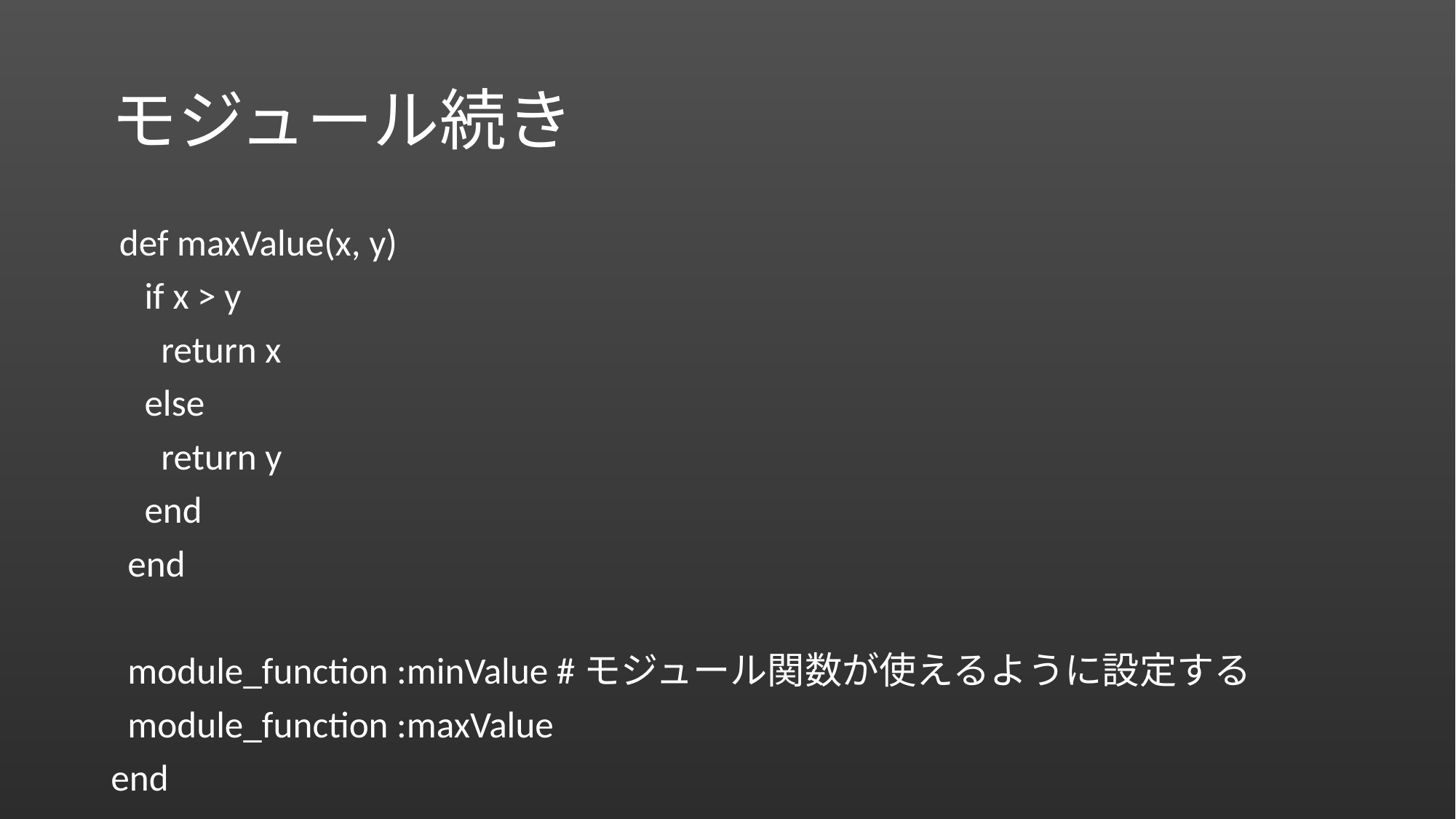

# モジュール続き
 def maxValue(x, y)
    if x > y
      return x
    else
      return y
    end
  end

  module_function :minValue #モジュール関数が使えるように設定する
  module_function :maxValue
end